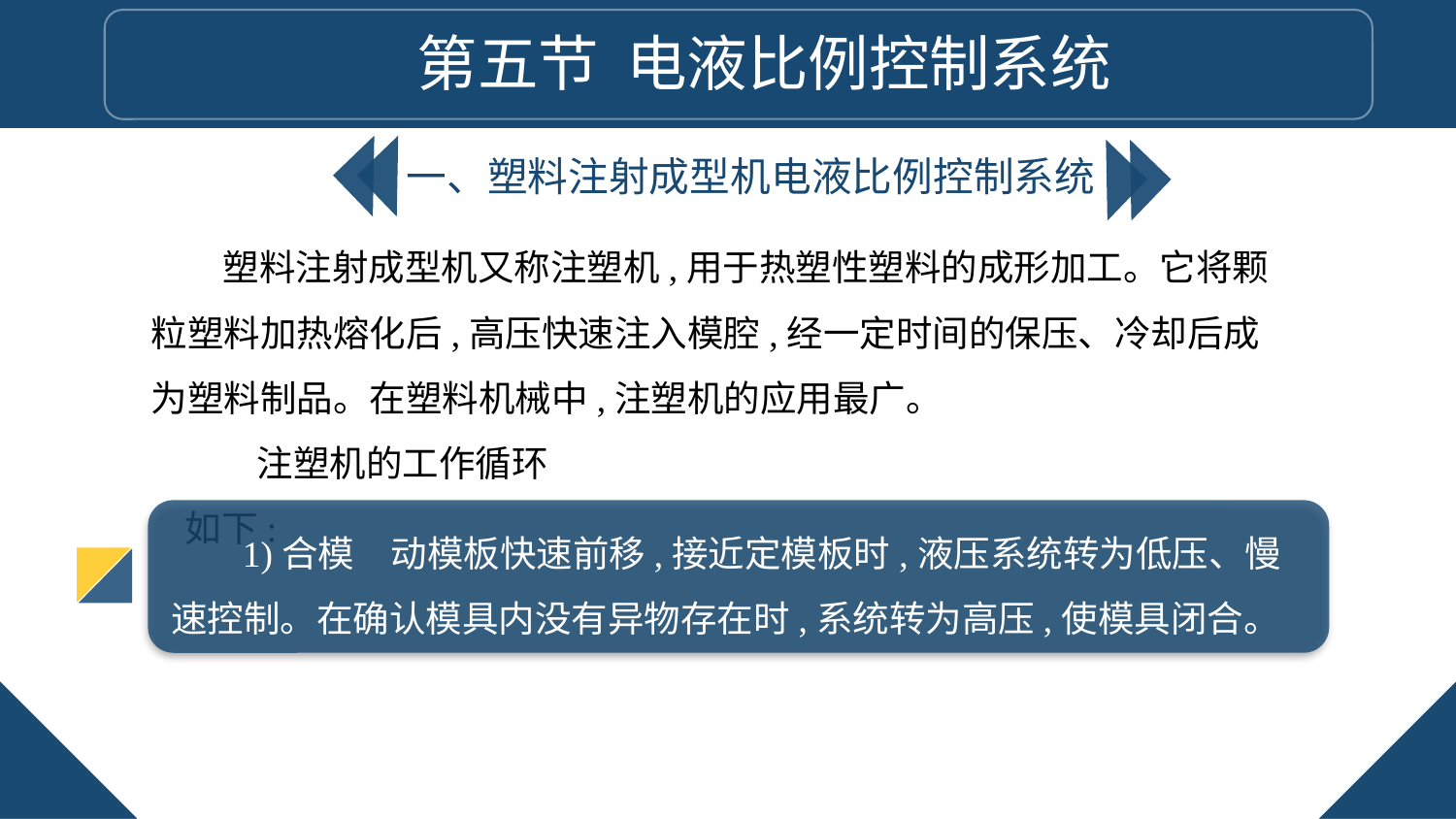

第五节  电液比例控制系统

一、塑料注射成型机电液比例控制系统

塑料注射成型机又称注塑机,用于热塑性塑料的成形加工。它将颗粒塑料加热熔化后,高压快速注入模腔,经一定时间的保压、冷却后成为塑料制品。在塑料机械中,注塑机的应用最广。
注塑机的工作循环如下:

1)合模　动模板快速前移,接近定模板时,液压系统转为低压、慢速控制。在确认模具内没有异物存在时,系统转为高压,使模具闭合。